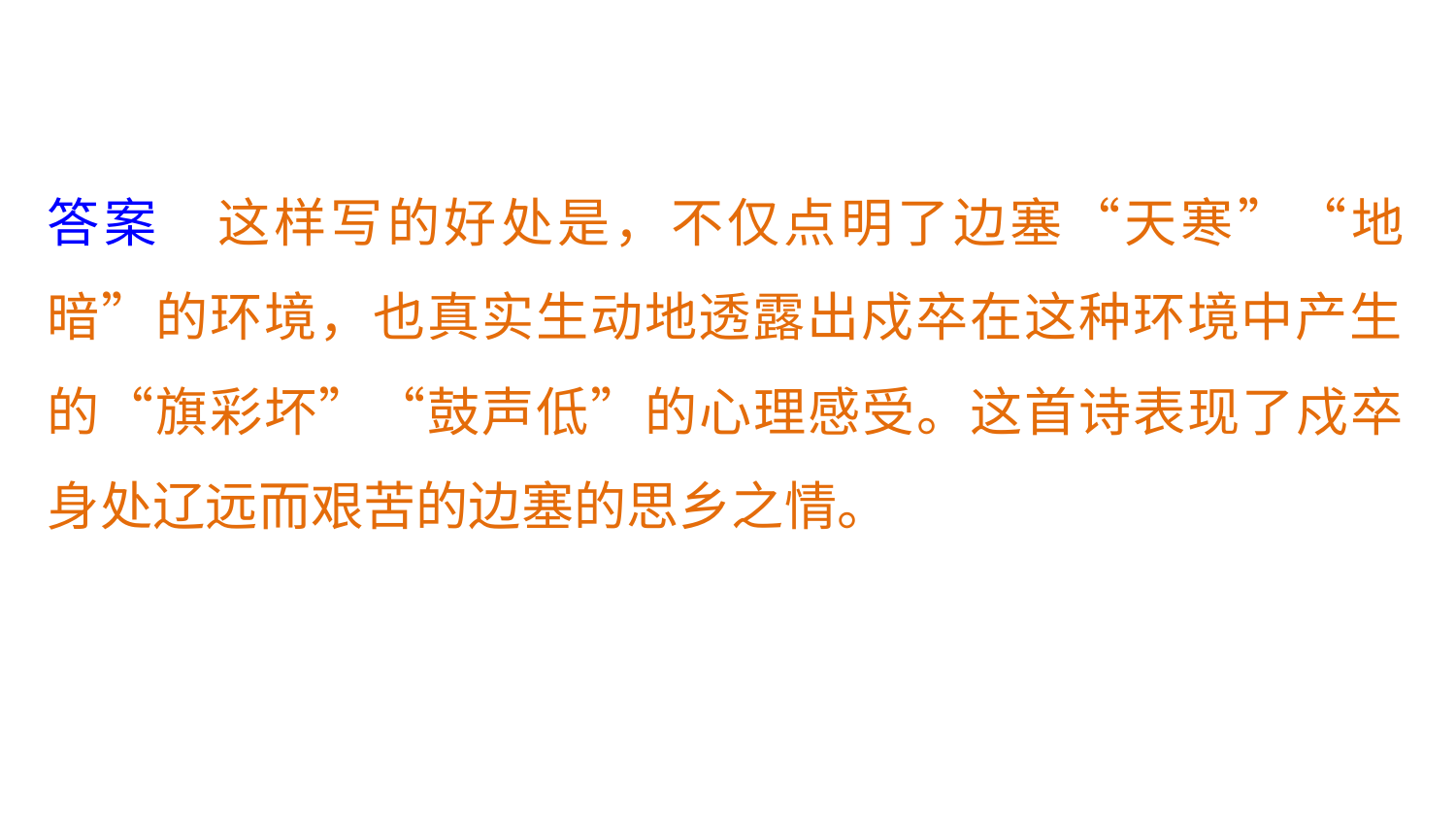

答案　这样写的好处是，不仅点明了边塞“天寒”“地暗”的环境，也真实生动地透露出戍卒在这种环境中产生的“旗彩坏”“鼓声低”的心理感受。这首诗表现了戍卒身处辽远而艰苦的边塞的思乡之情。